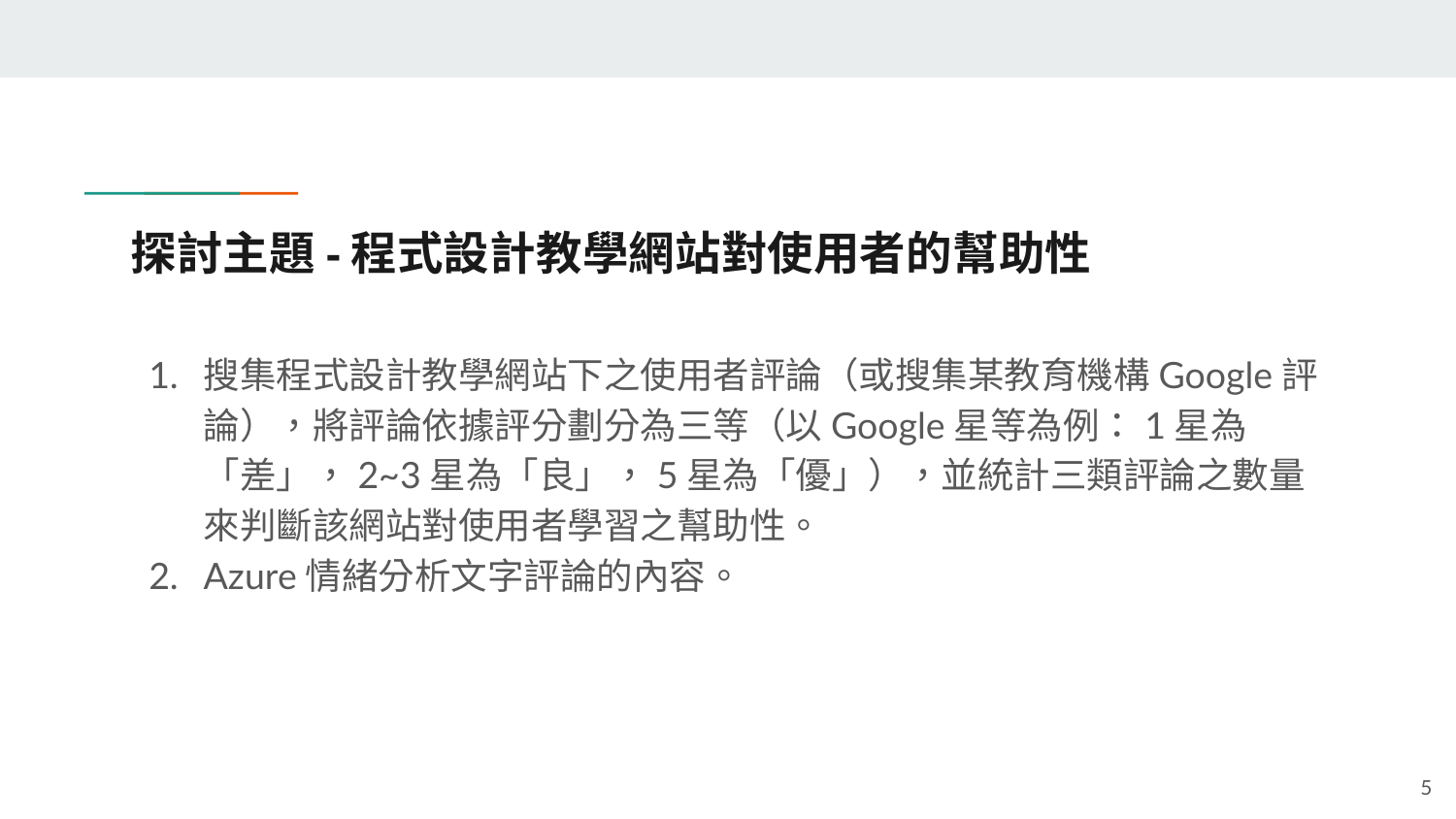

# 探討主題-程式設計教學網站對使用者的幫助性
搜集程式設計教學網站下之使用者評論（或搜集某教育機構Google評論），將評論依據評分劃分為三等（以Google星等為例：1星為「差」，2~3星為「良」，5星為「優」），並統計三類評論之數量來判斷該網站對使用者學習之幫助性。
Azure情緒分析文字評論的內容。
5